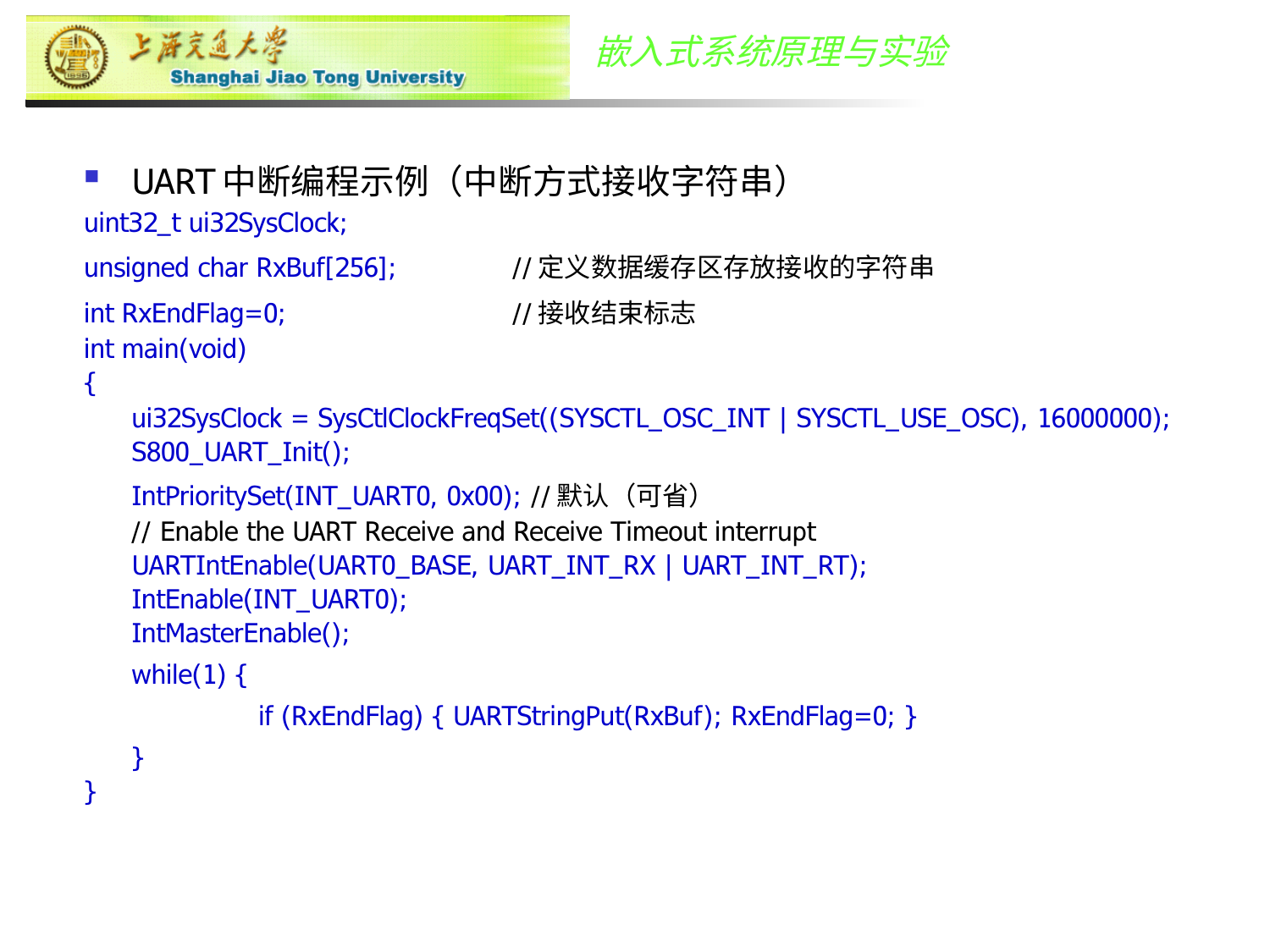

UART中断编程示例（中断方式接收字符串）
uint32_t ui32SysClock;
unsigned char RxBuf[256]; 	//定义数据缓存区存放接收的字符串
int RxEndFlag=0;		//接收结束标志
int main(void)
{
	ui32SysClock = SysCtlClockFreqSet((SYSCTL_OSC_INT | SYSCTL_USE_OSC), 16000000);
	S800_UART_Init();
	IntPrioritySet(INT_UART0, 0x00); //默认（可省）
	// Enable the UART Receive and Receive Timeout interrupt
	UARTIntEnable(UART0_BASE, UART_INT_RX | UART_INT_RT);
	IntEnable(INT_UART0);
	IntMasterEnable();
	while(1) {
		if (RxEndFlag) { UARTStringPut(RxBuf); RxEndFlag=0; }
	}
}